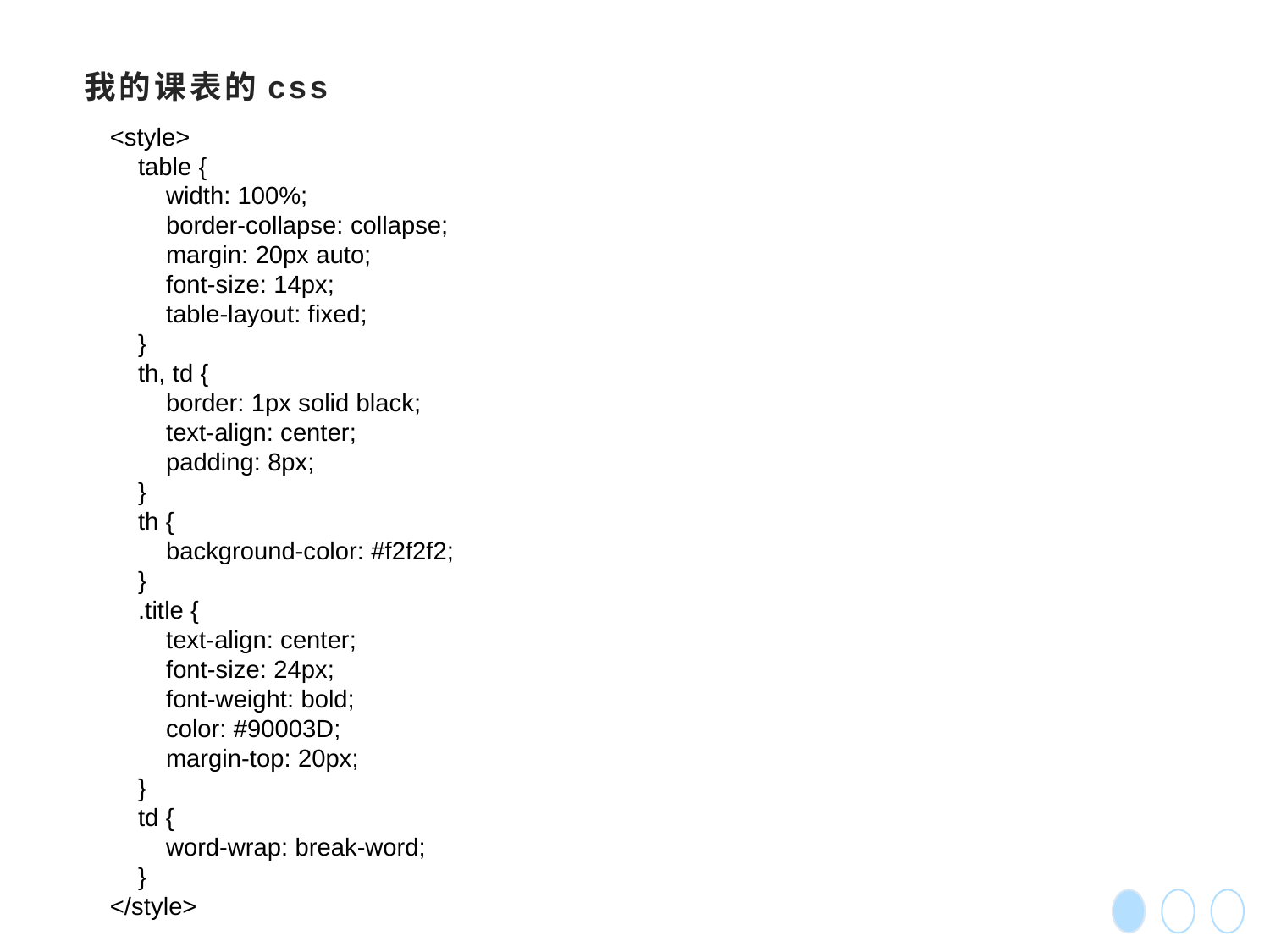

# 我的课表的css
    <style>
        table {
            width: 100%;
            border-collapse: collapse;
            margin: 20px auto;
            font-size: 14px;
            table-layout: fixed;
        }
        th, td {
            border: 1px solid black;
            text-align: center;
            padding: 8px;
        }
        th {
            background-color: #f2f2f2;
        }
        .title {
            text-align: center;
            font-size: 24px;
            font-weight: bold;
            color: #90003D;
            margin-top: 20px;
        }
        td {
            word-wrap: break-word;
        }
    </style>